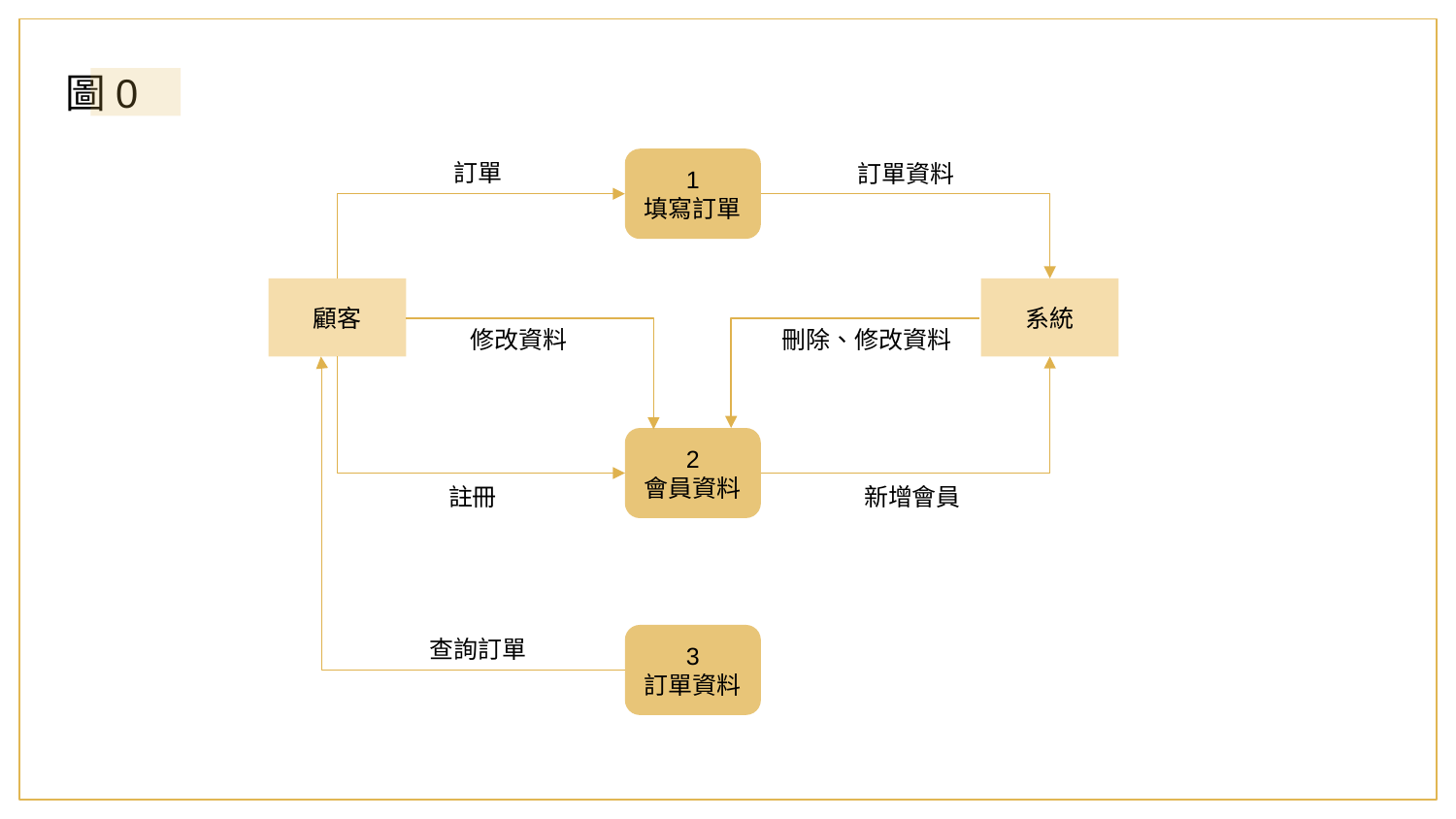

圖0

1
填寫訂單
訂單
訂單資料
顧客
系統
刪除、修改資料
修改資料
2
會員資料
註冊
新增會員
3
訂單資料
查詢訂單